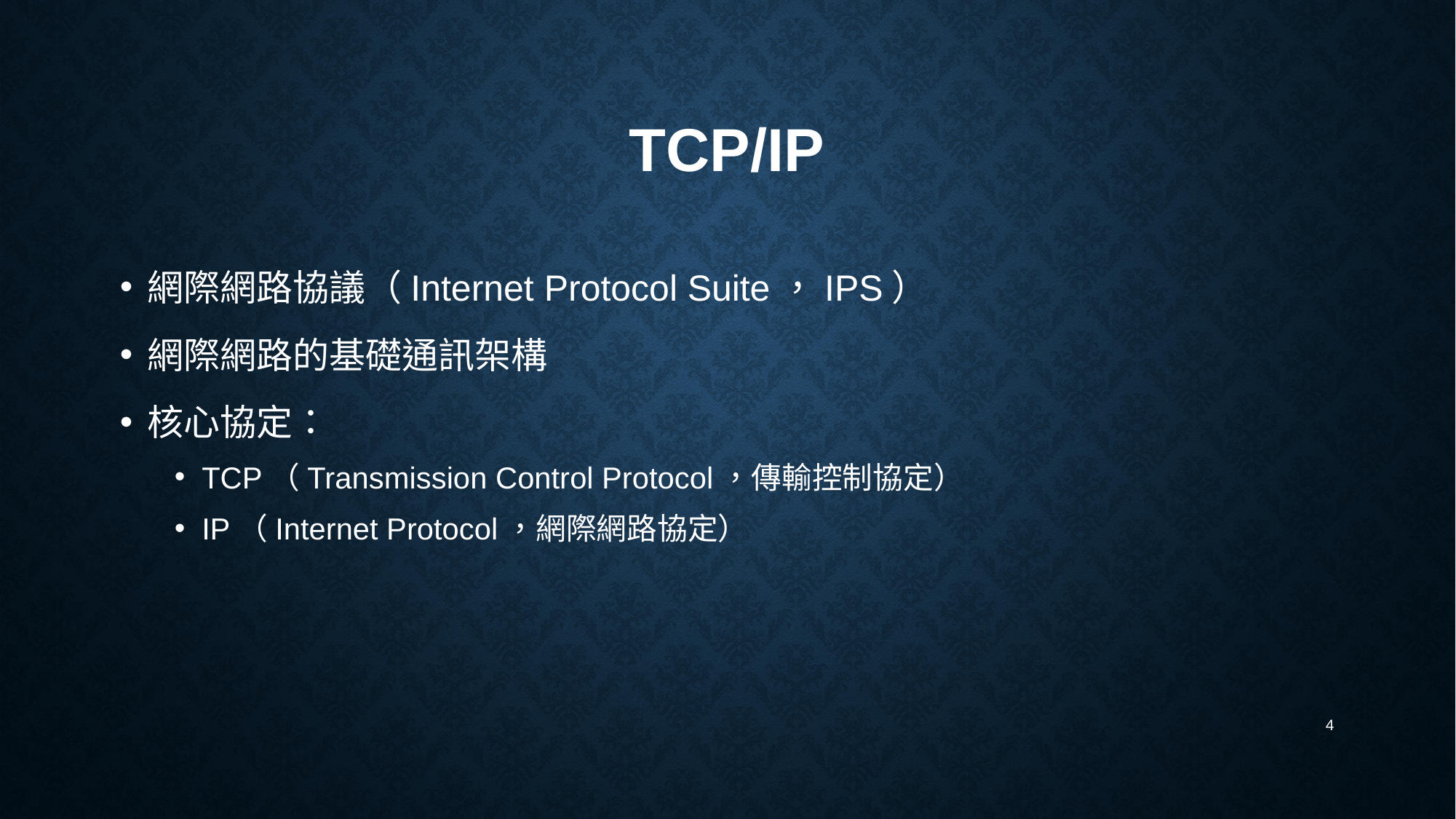

# TCP/IP
網際網路協議（Internet Protocol Suite，IPS）
網際網路的基礎通訊架構
核心協定：
TCP（Transmission Control Protocol，傳輸控制協定）
IP（Internet Protocol，網際網路協定）

4